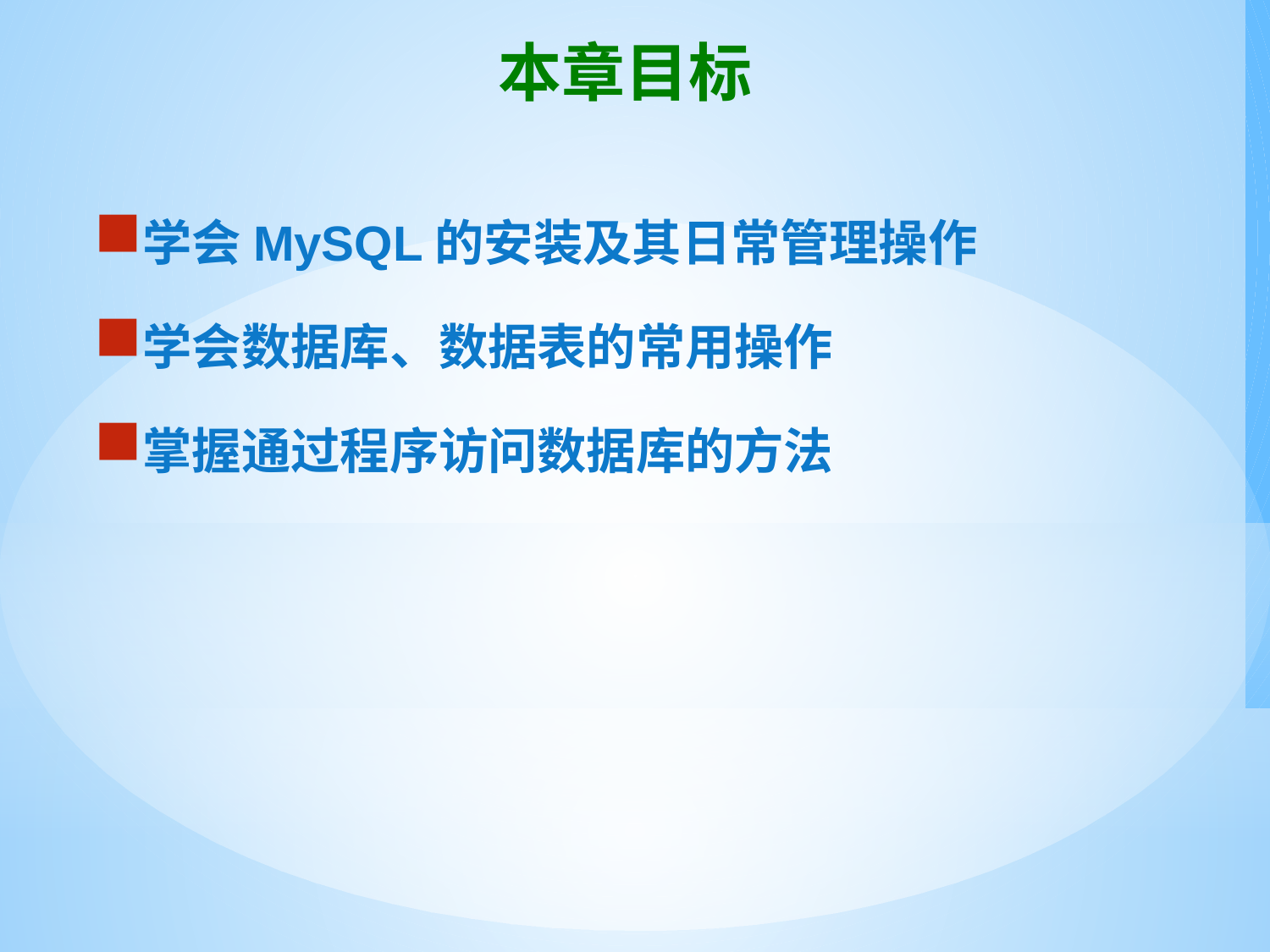

# 本章目标
学会MySQL的安装及其日常管理操作
学会数据库、数据表的常用操作
掌握通过程序访问数据库的方法